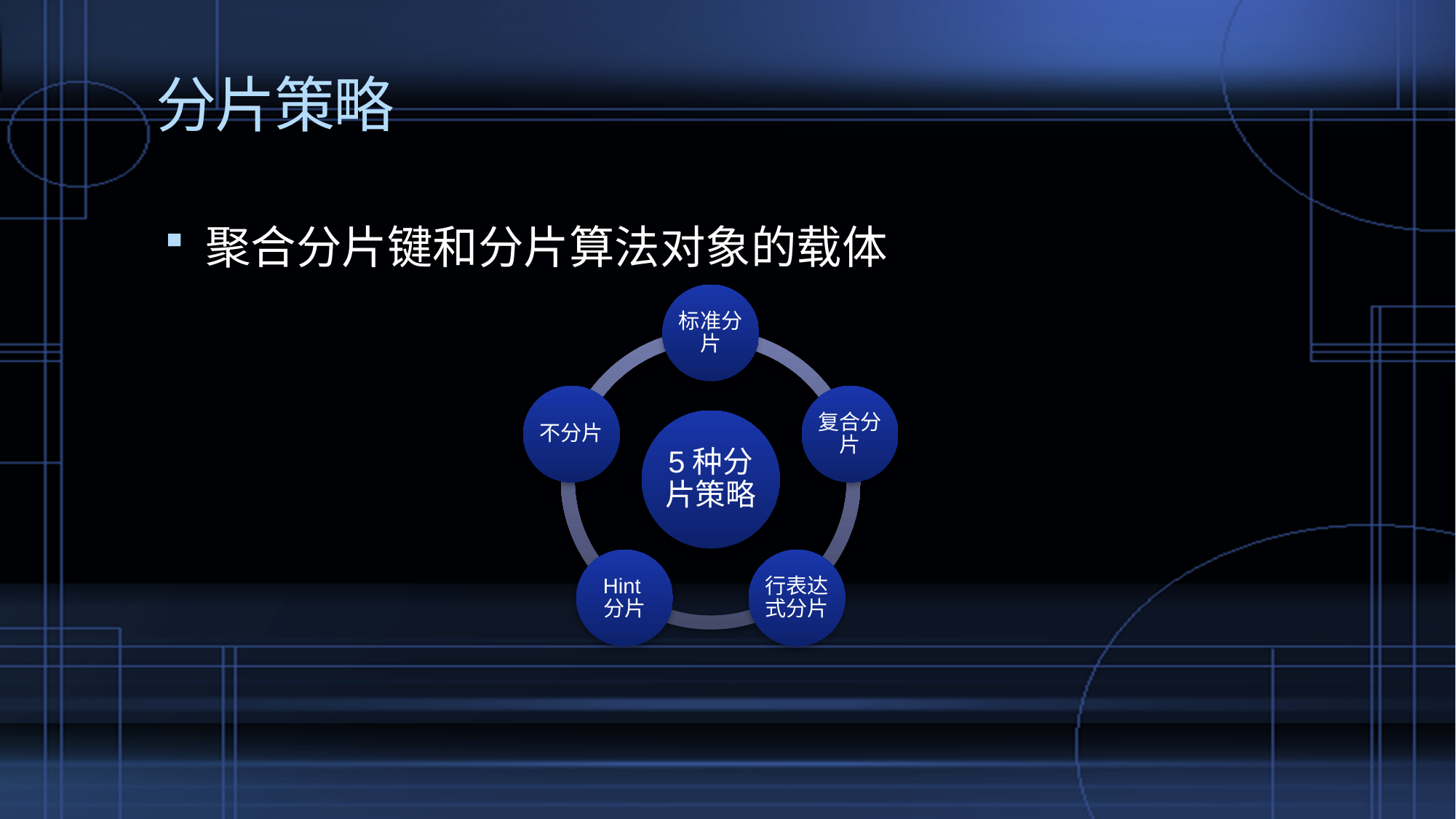

# 分片策略
聚合分片键和分片算法对象的载体
5种分片策略
标准分片
复合分片
行表达式分片
Hint分片
不分片